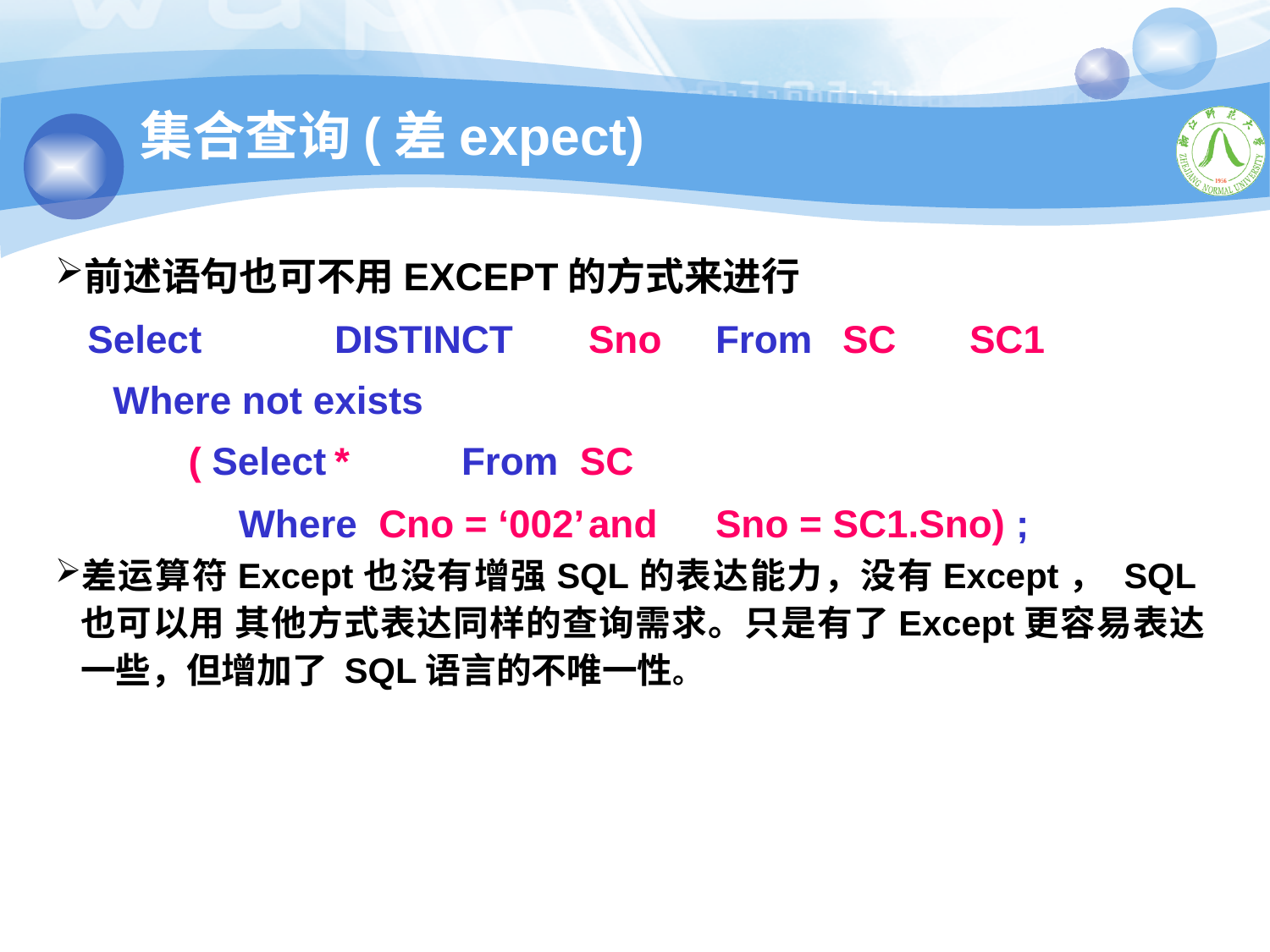

# 集合查询(差expect)
前述语句也可不用EXCEPT的方式来进行
   Select		DISTINCT	Sno	From	SC	SC1
   Where not exists
          ( Select	*	From  SC
                 Where  Cno = ‘002’	and	Sno = SC1.Sno) ;
差运算符Except也没有增强SQL的表达能力，没有Except， SQL也可以用 其他方式表达同样的查询需求。只是有了Except更容易表达一些，但增加了 SQL语言的不唯一性。